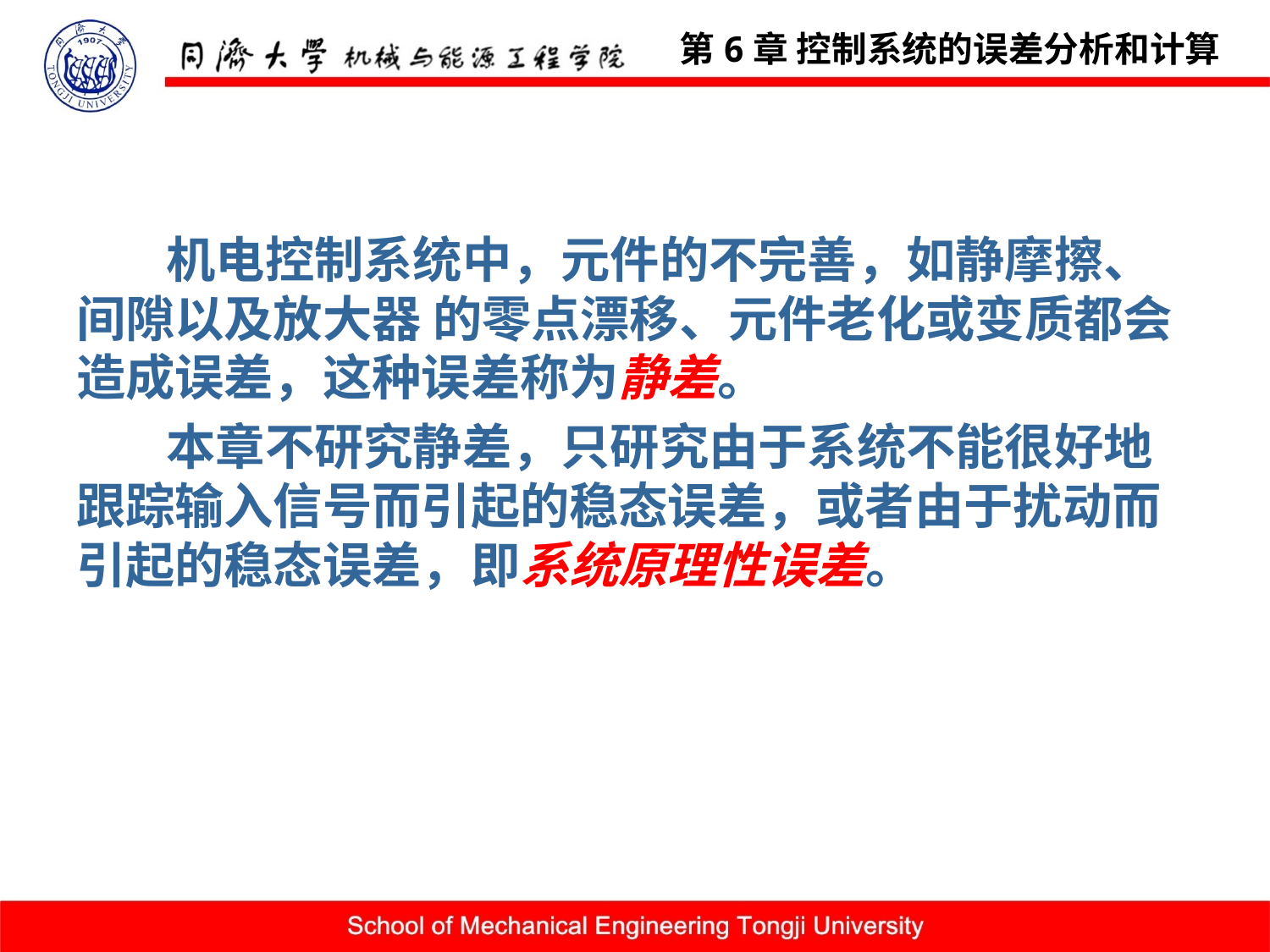

第6章 控制系统的误差分析和计算
       机电控制系统中，元件的不完善，如静摩擦、间隙以及放大器 的零点漂移、元件老化或变质都会造成误差，这种误差称为静差。
       本章不研究静差，只研究由于系统不能很好地跟踪输入信号而引起的稳态误差，或者由于扰动而引起的稳态误差，即系统原理性误差。